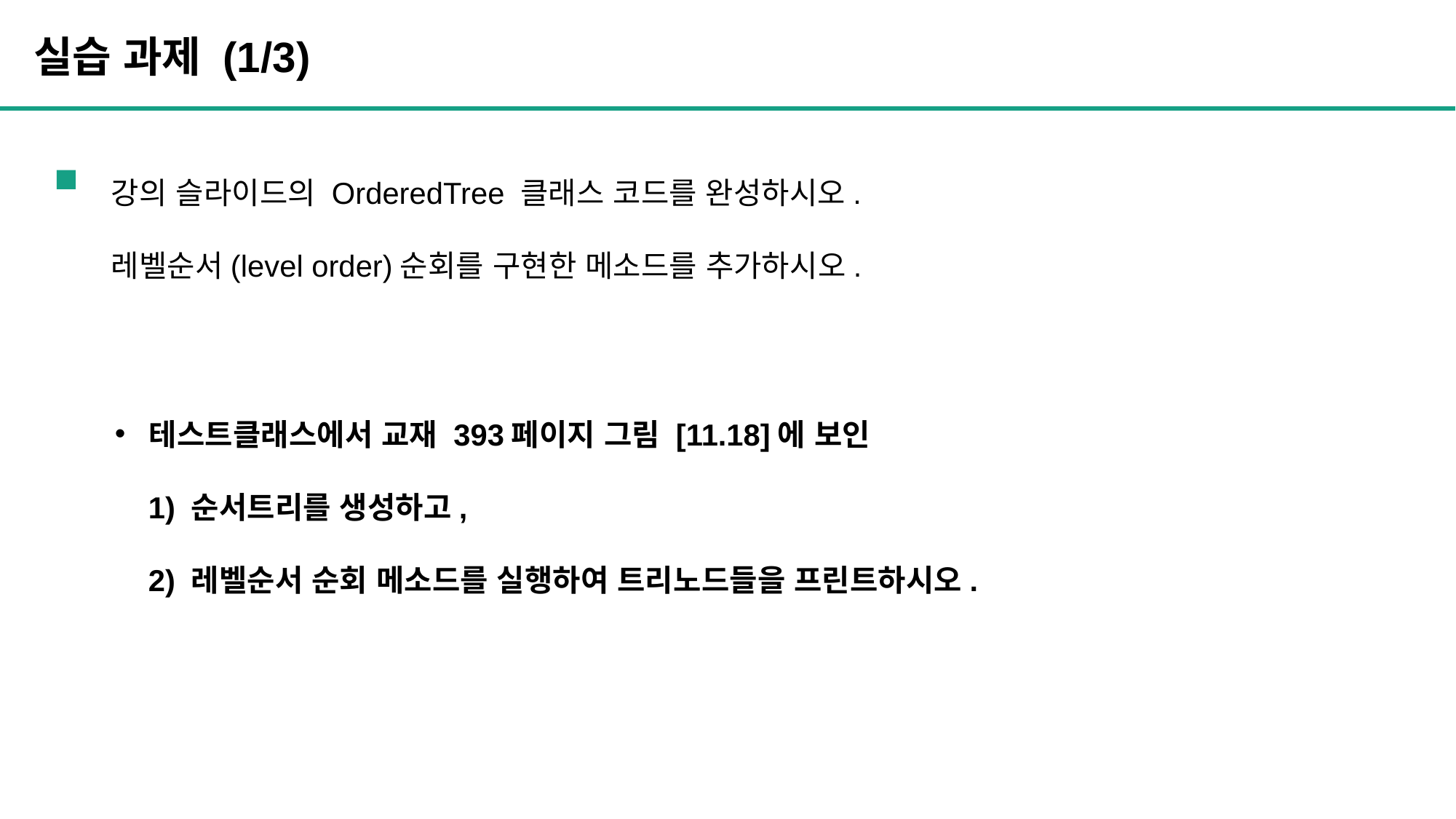

실습 과제 (1/3)
강의 슬라이드의 OrderedTree 클래스 코드를 완성하시오.
레벨순서(level order)순회를 구현한 메소드를 추가하시오.

테스트클래스에서 교재 393페이지 그림 [11.18]에 보인
    1) 순서트리를 생성하고,
    2) 레벨순서 순회 메소드를 실행하여 트리노드들을 프린트하시오.